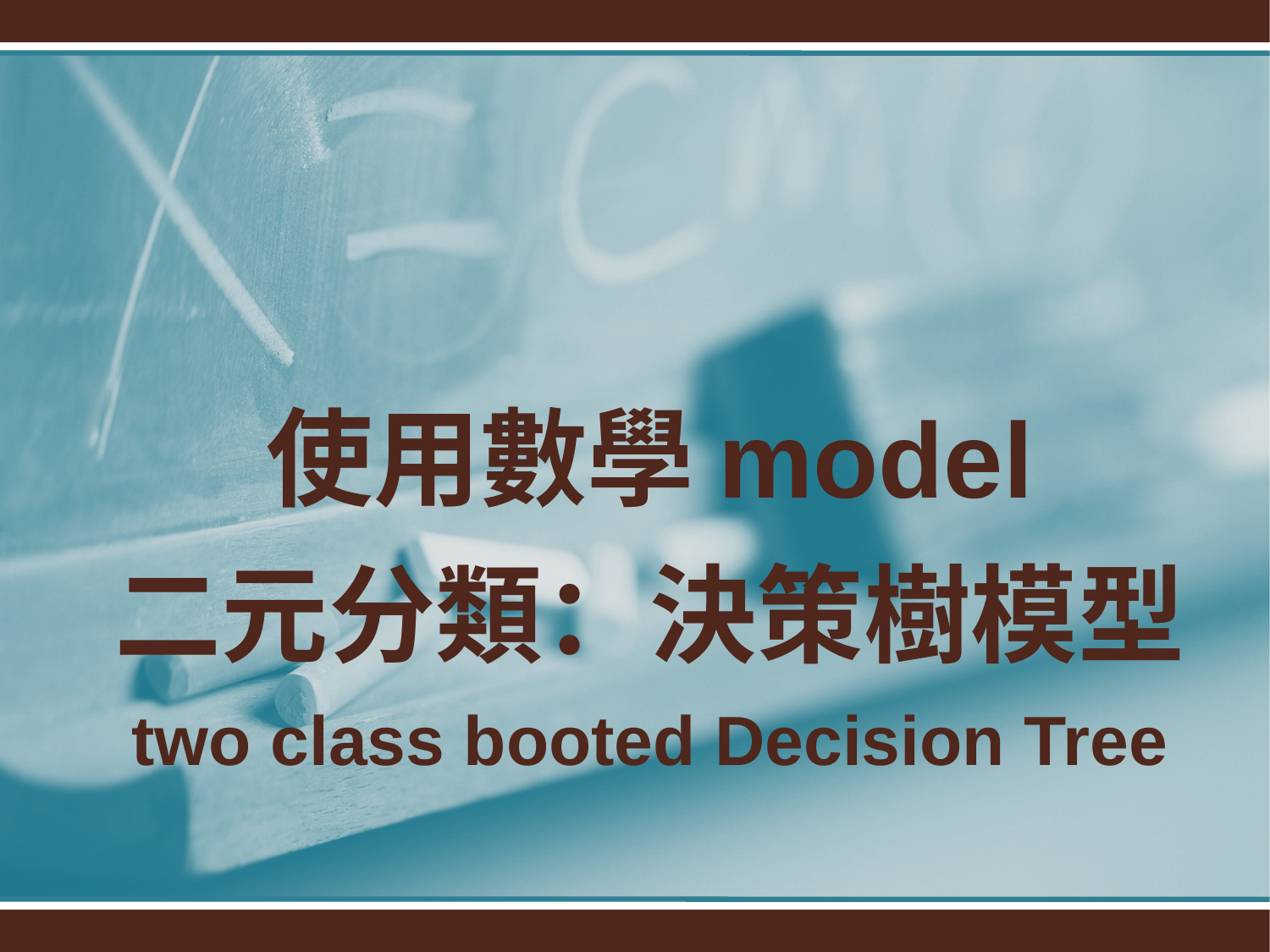

使用數學model
二元分類：決策樹模型
two class booted Decision Tree